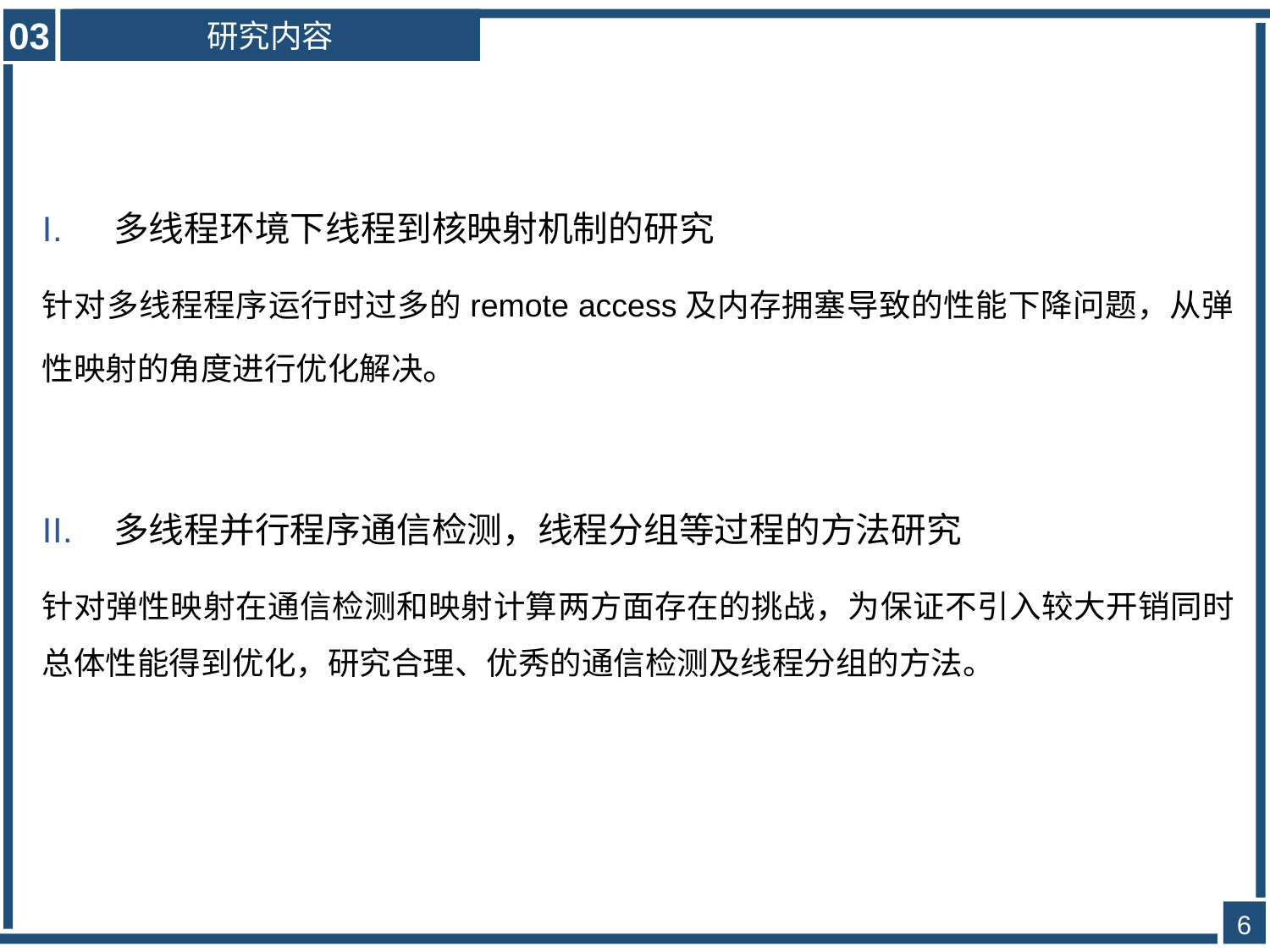

03
研究内容

多线程环境下线程到核映射机制的研究
针对多线程程序运行时过多的remote access及内存拥塞导致的性能下降问题，从弹性映射的角度进行优化解决。

多线程并行程序通信检测，线程分组等过程的方法研究
针对弹性映射在通信检测和映射计算两方面存在的挑战，为保证不引入较大开销同时总体性能得到优化，研究合理、优秀的通信检测及线程分组的方法。

6